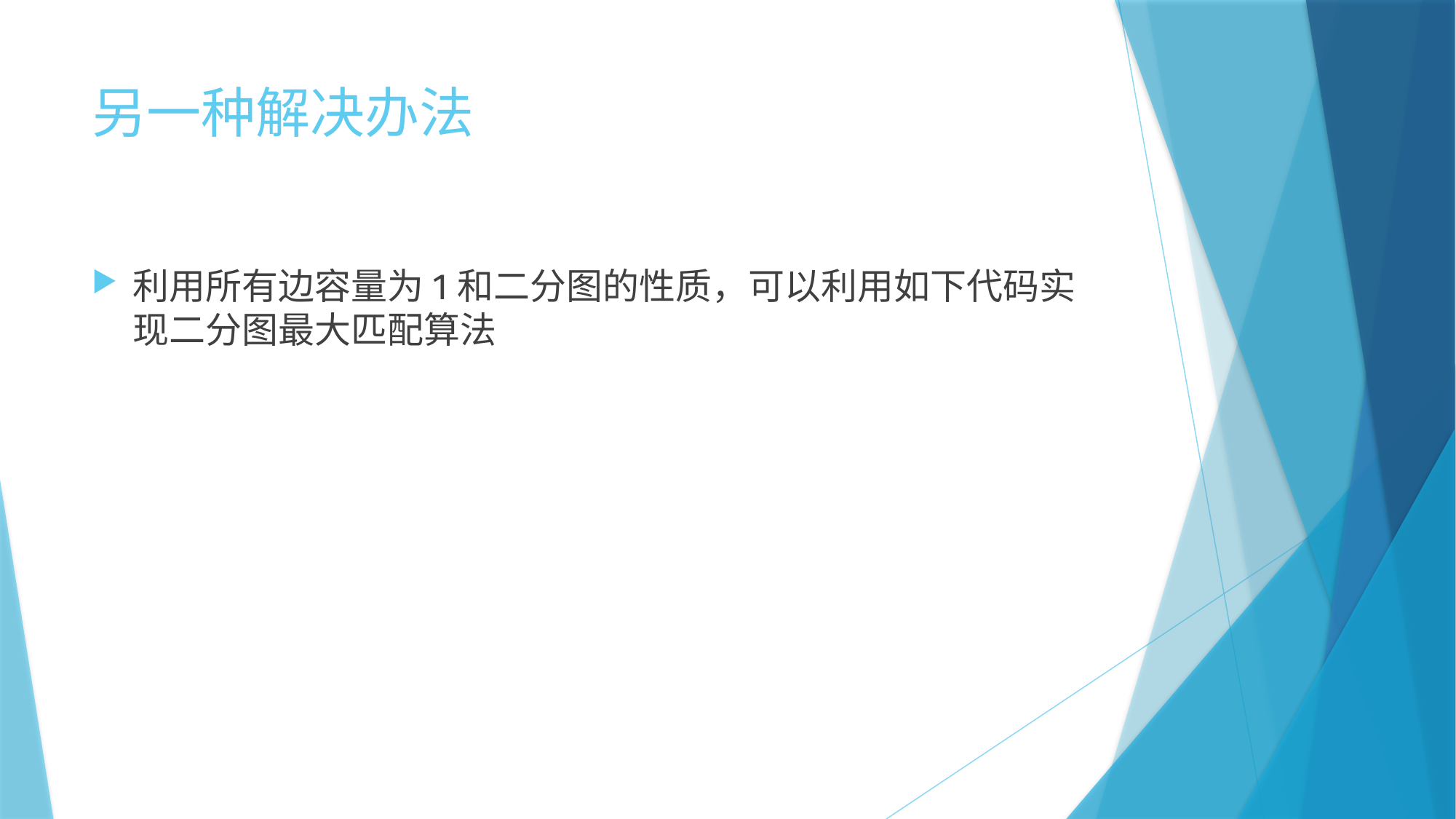

# 另一种解决办法
利用所有边容量为1和二分图的性质，可以利用如下代码实现二分图最大匹配算法